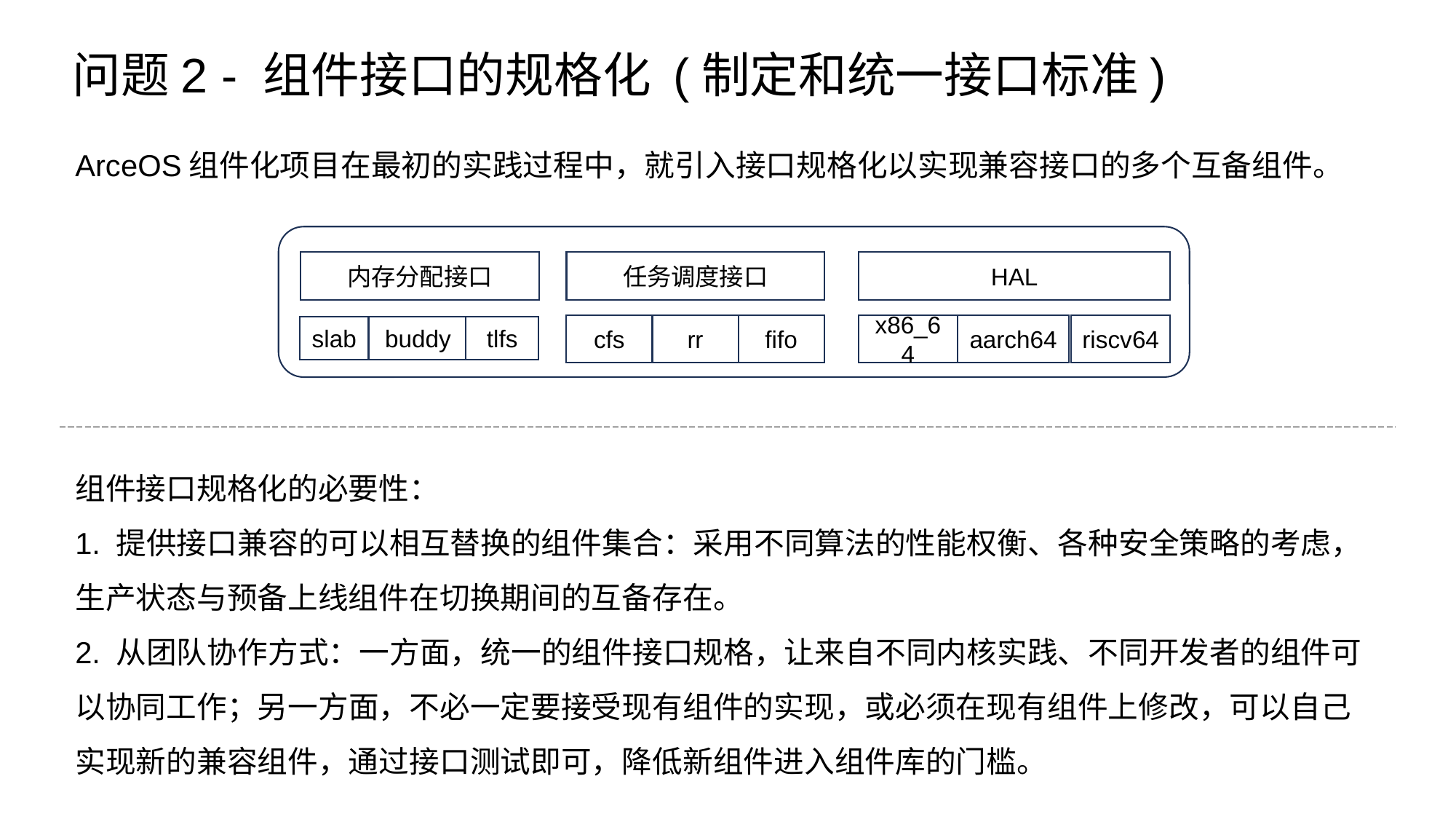

问题2 - 组件接口的规格化 (制定和统一接口标准)
ArceOS组件化项目在最初的实践过程中，就引入接口规格化以实现兼容接口的多个互备组件。

内存分配接口
任务调度接口
HAL
cfs
x86_64
riscv64
rr
fifo
aarch64
slab
buddy
tlfs
组件接口规格化的必要性：
1. 提供接口兼容的可以相互替换的组件集合：采用不同算法的性能权衡、各种安全策略的考虑，生产状态与预备上线组件在切换期间的互备存在。
2. 从团队协作方式：一方面，统一的组件接口规格，让来自不同内核实践、不同开发者的组件可以协同工作；另一方面，不必一定要接受现有组件的实现，或必须在现有组件上修改，可以自己实现新的兼容组件，通过接口测试即可，降低新组件进入组件库的门槛。